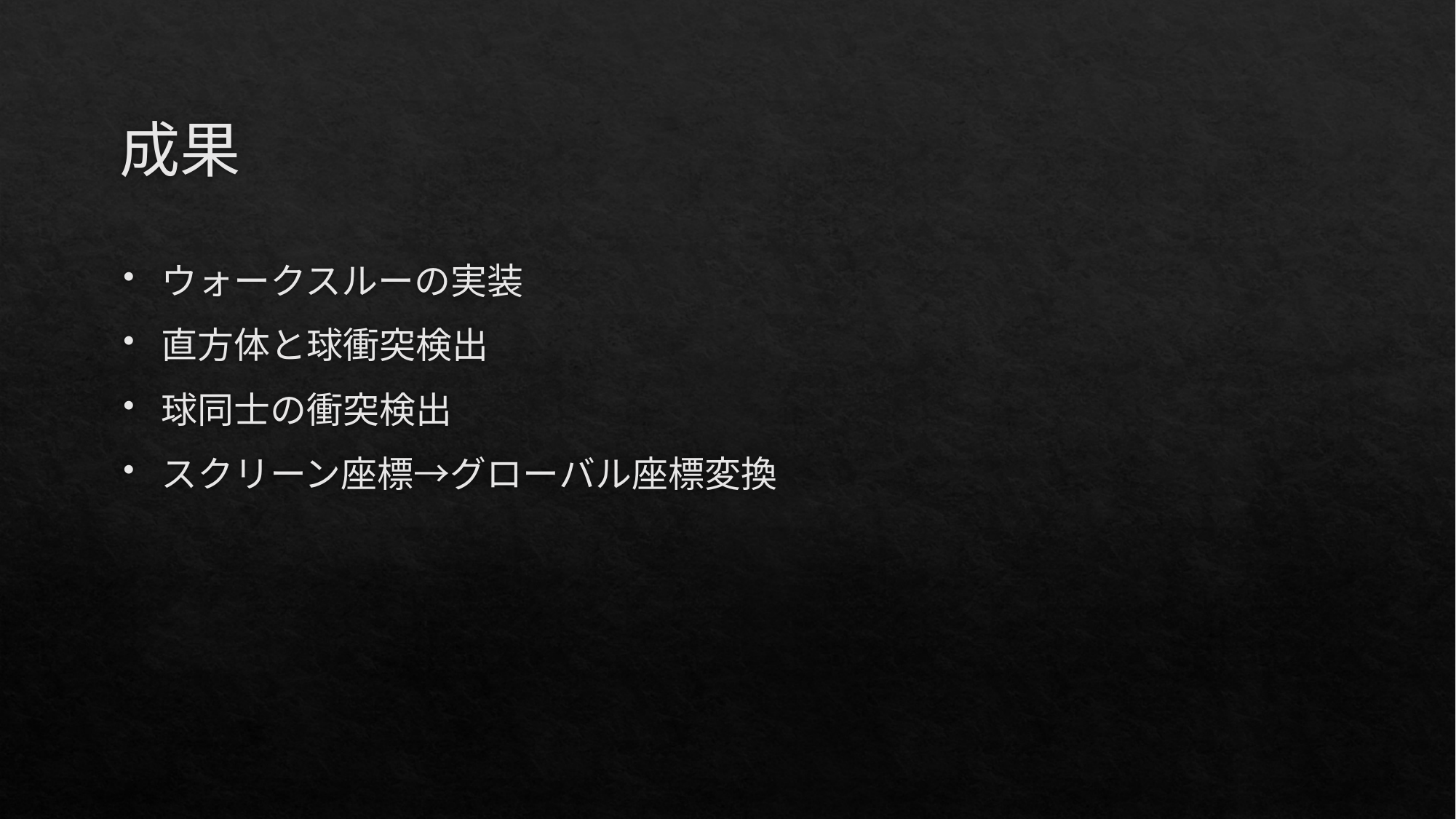

# 成果
ウォークスルーの実装
直方体と球衝突検出
球同士の衝突検出
スクリーン座標→グローバル座標変換